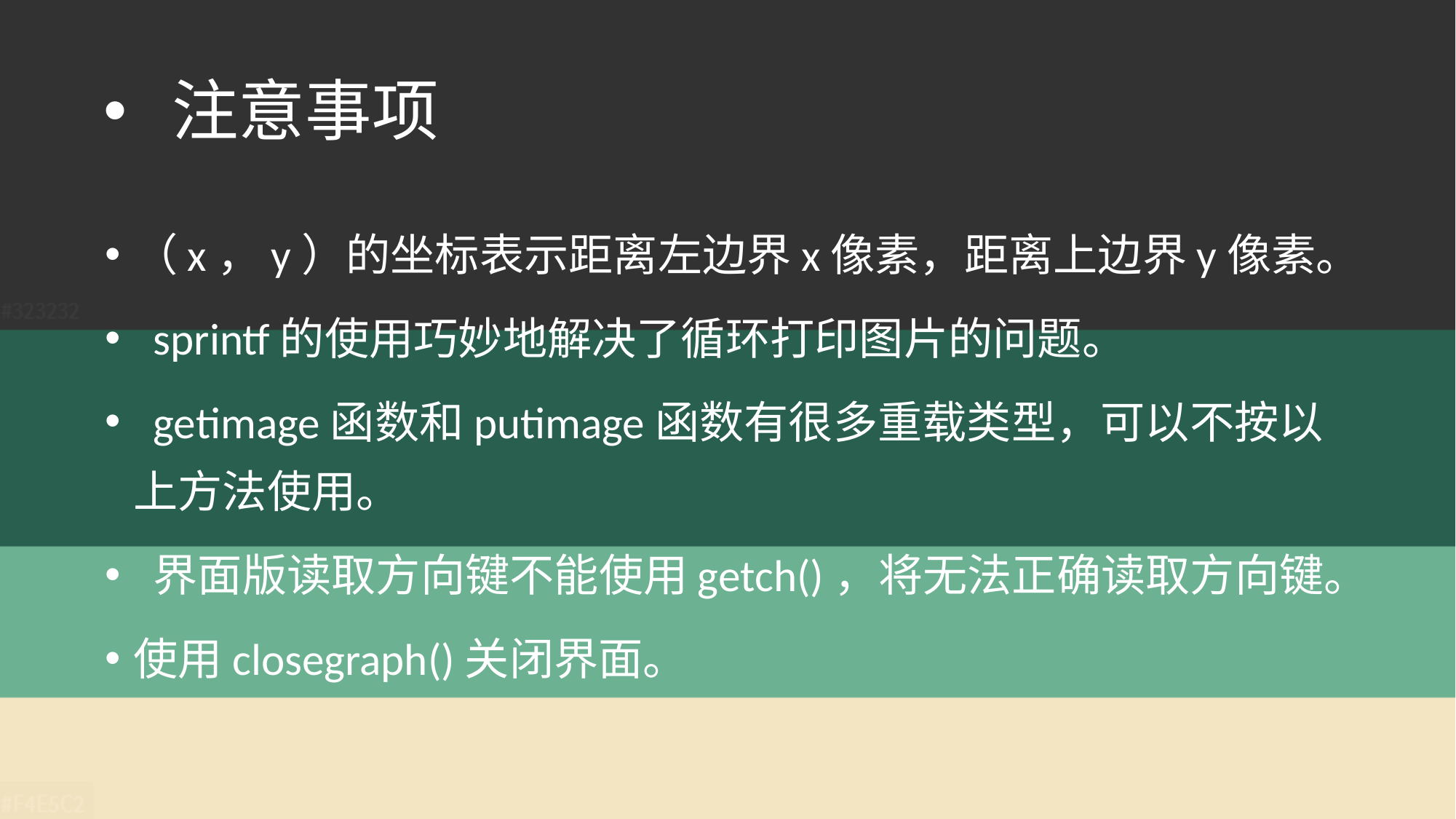

# 注意事项
（x，y）的坐标表示距离左边界x像素，距离上边界y像素。
  sprintf的使用巧妙地解决了循环打印图片的问题。
  getimage函数和putimage函数有很多重载类型，可以不按以上方法使用。
 界面版读取方向键不能使用getch()，将无法正确读取方向键。
使用closegraph()关闭界面。